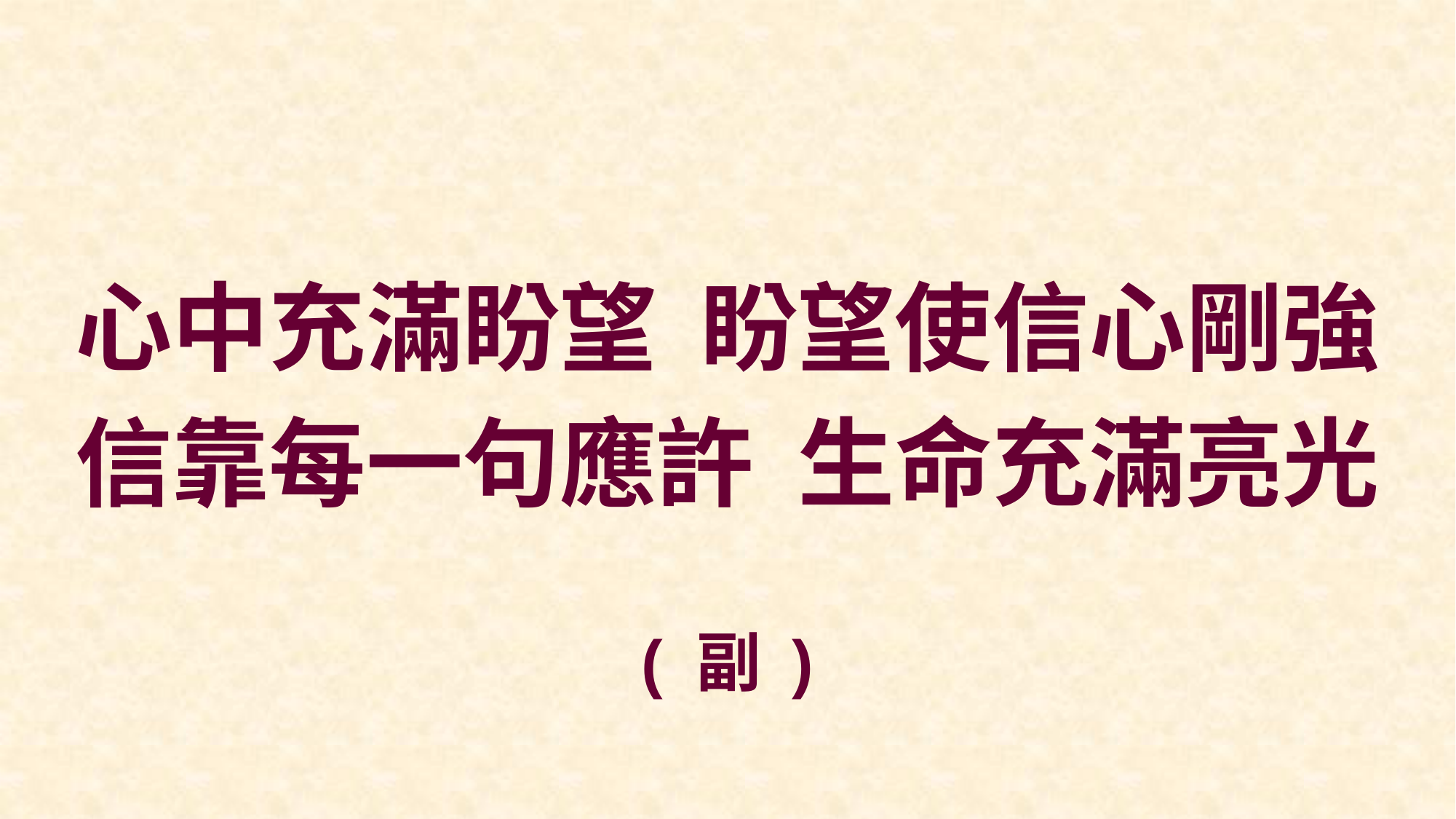

心中充滿盼望  盼望使信心剛強
信靠每一句應許  生命充滿亮光
( 副 )